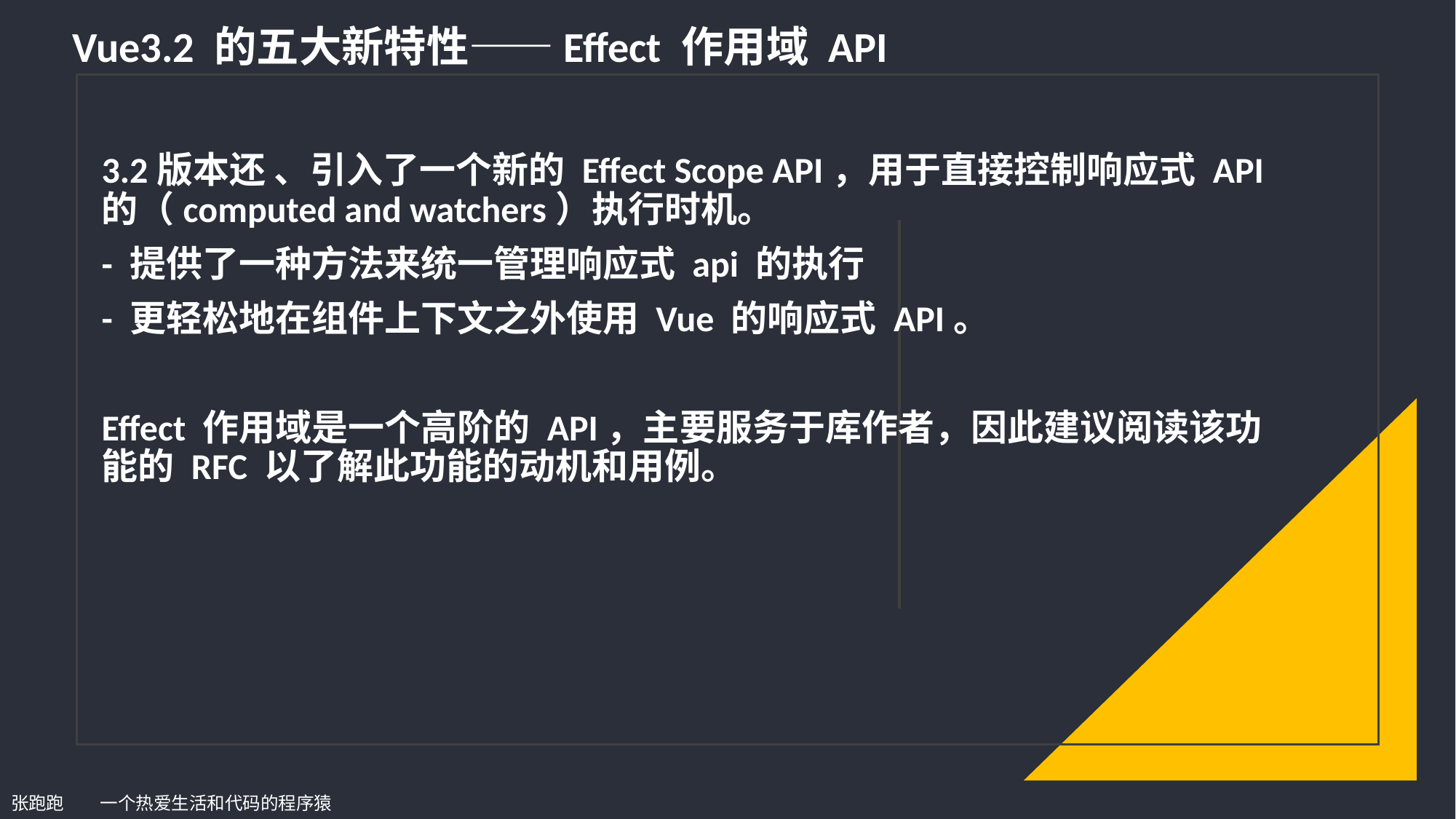

Vue3.2 的五大新特性——Effect 作用域 API

3.2版本还 、引入了一个新的 Effect Scope API，用于直接控制响应式 API 的（computed and watchers）执行时机。
- 提供了一种方法来统一管理响应式 api 的执行
- 更轻松地在组件上下文之外使用 Vue 的响应式 API。

Effect 作用域是一个高阶的 API，主要服务于库作者，因此建议阅读该功能的 RFC 以了解此功能的动机和用例。

张跑跑         一个热爱生活和代码的程序猿